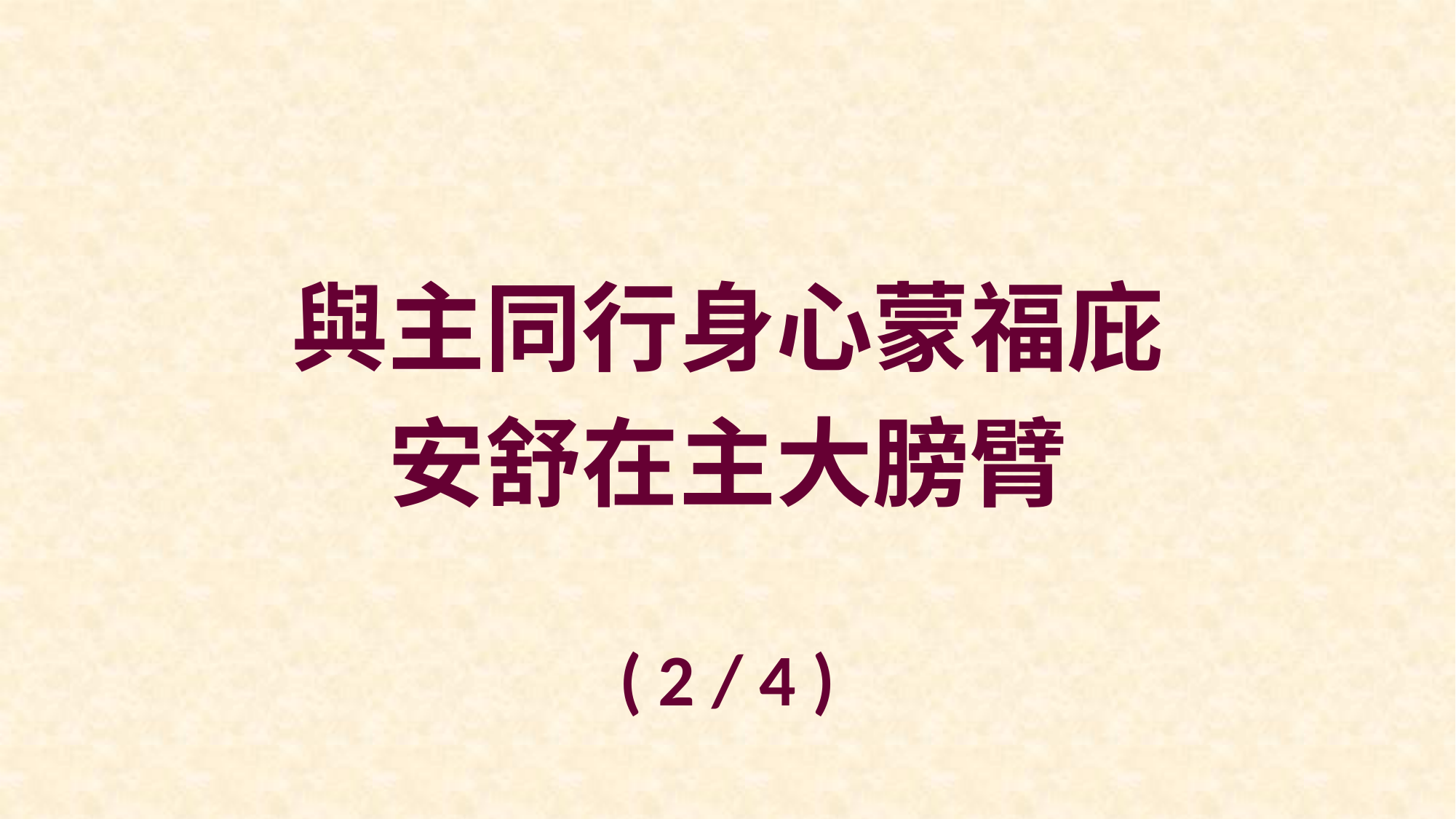

與主同行身心蒙福庇
安舒在主大膀臂
( 2 / 4 )